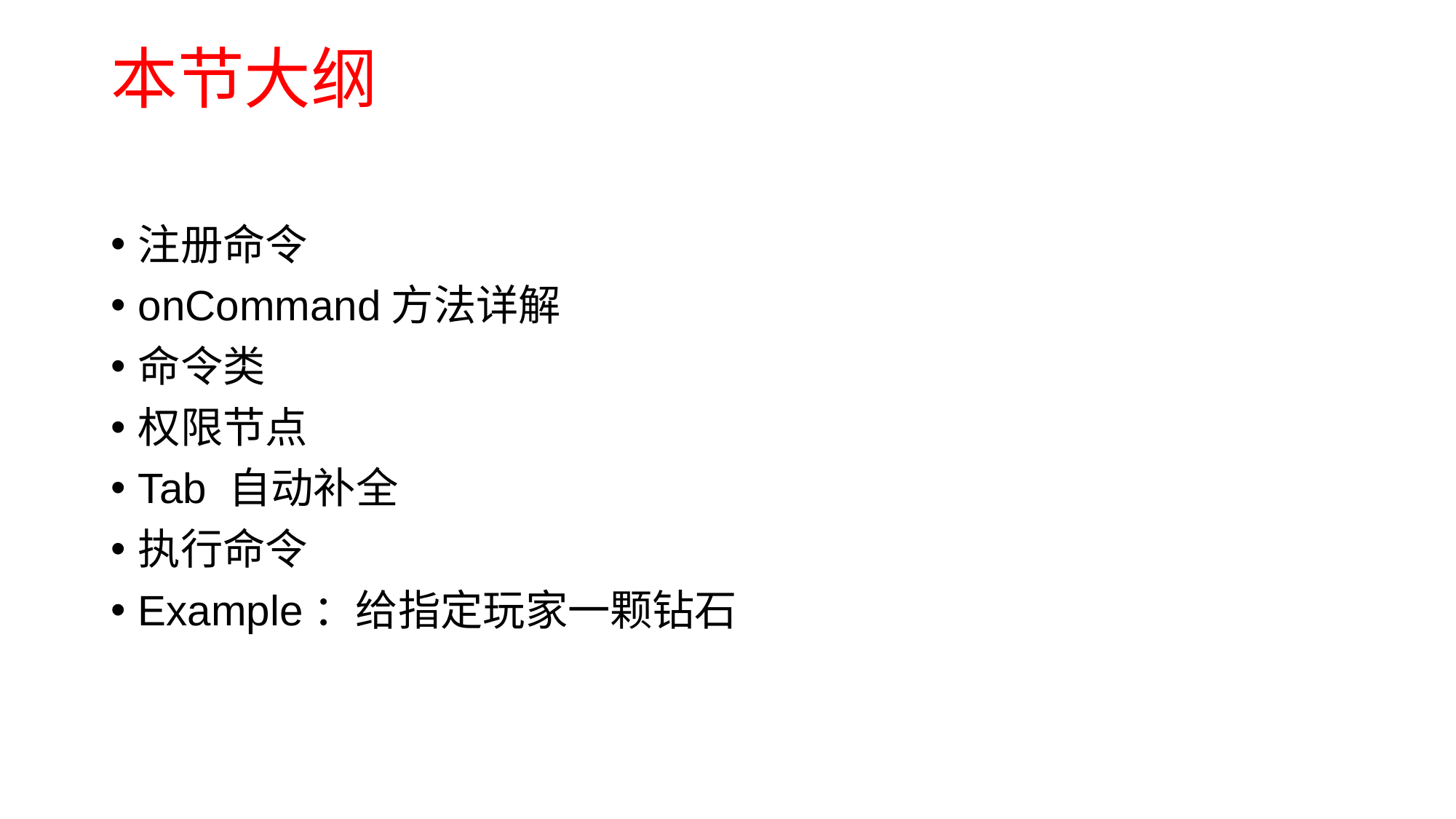

# 本节大纲
注册命令
onCommand方法详解
命令类
权限节点
Tab 自动补全
执行命令
Example：给指定玩家一颗钻石